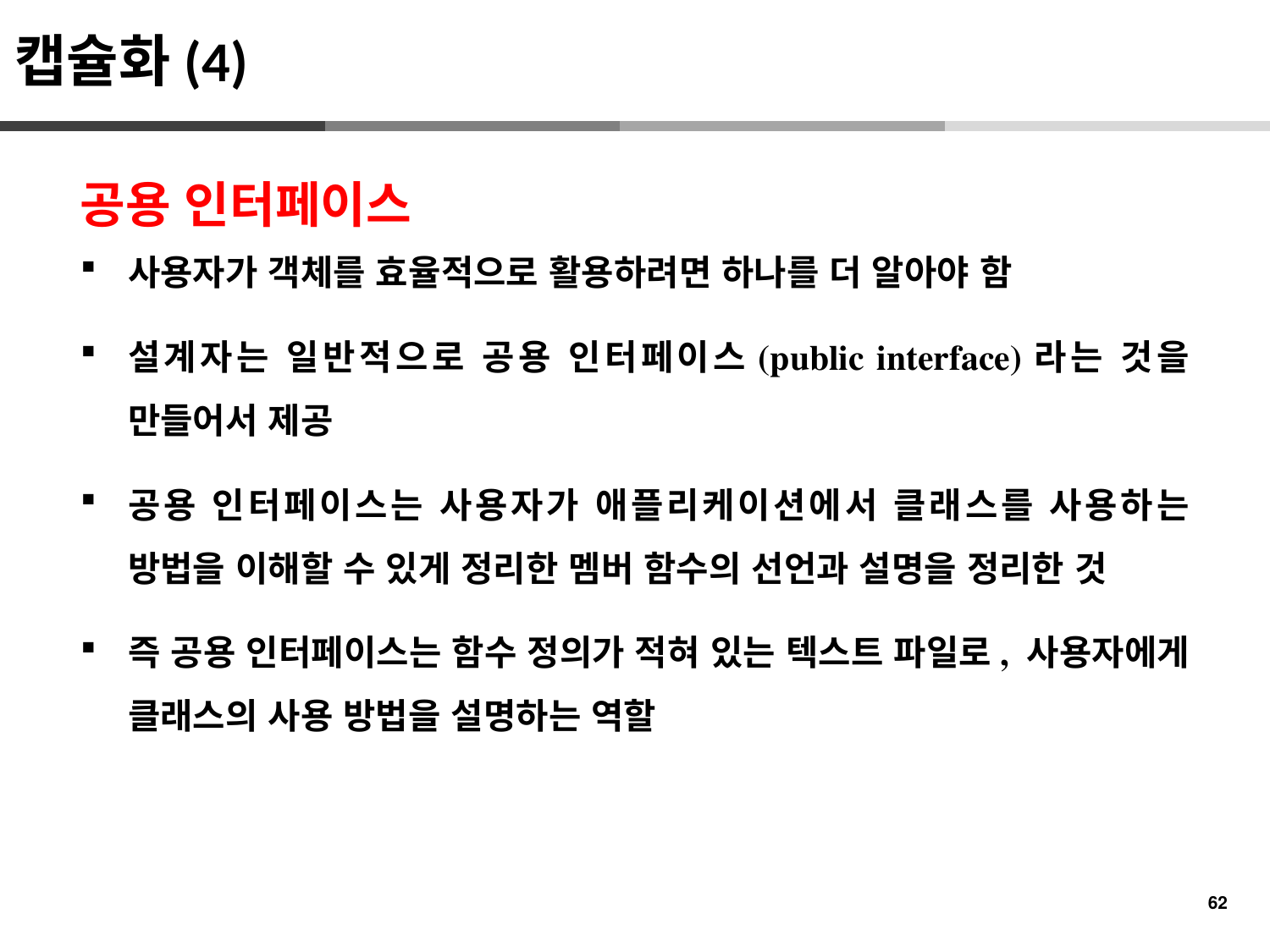

캡슐화(4)

공용 인터페이스
사용자가 객체를 효율적으로 활용하려면 하나를 더 알아야 함
설계자는 일반적으로 공용 인터페이스(public interface)라는 것을 만들어서 제공
공용 인터페이스는 사용자가 애플리케이션에서 클래스를 사용하는 방법을 이해할 수 있게 정리한 멤버 함수의 선언과 설명을 정리한 것
즉 공용 인터페이스는 함수 정의가 적혀 있는 텍스트 파일로, 사용자에게 클래스의 사용 방법을 설명하는 역할